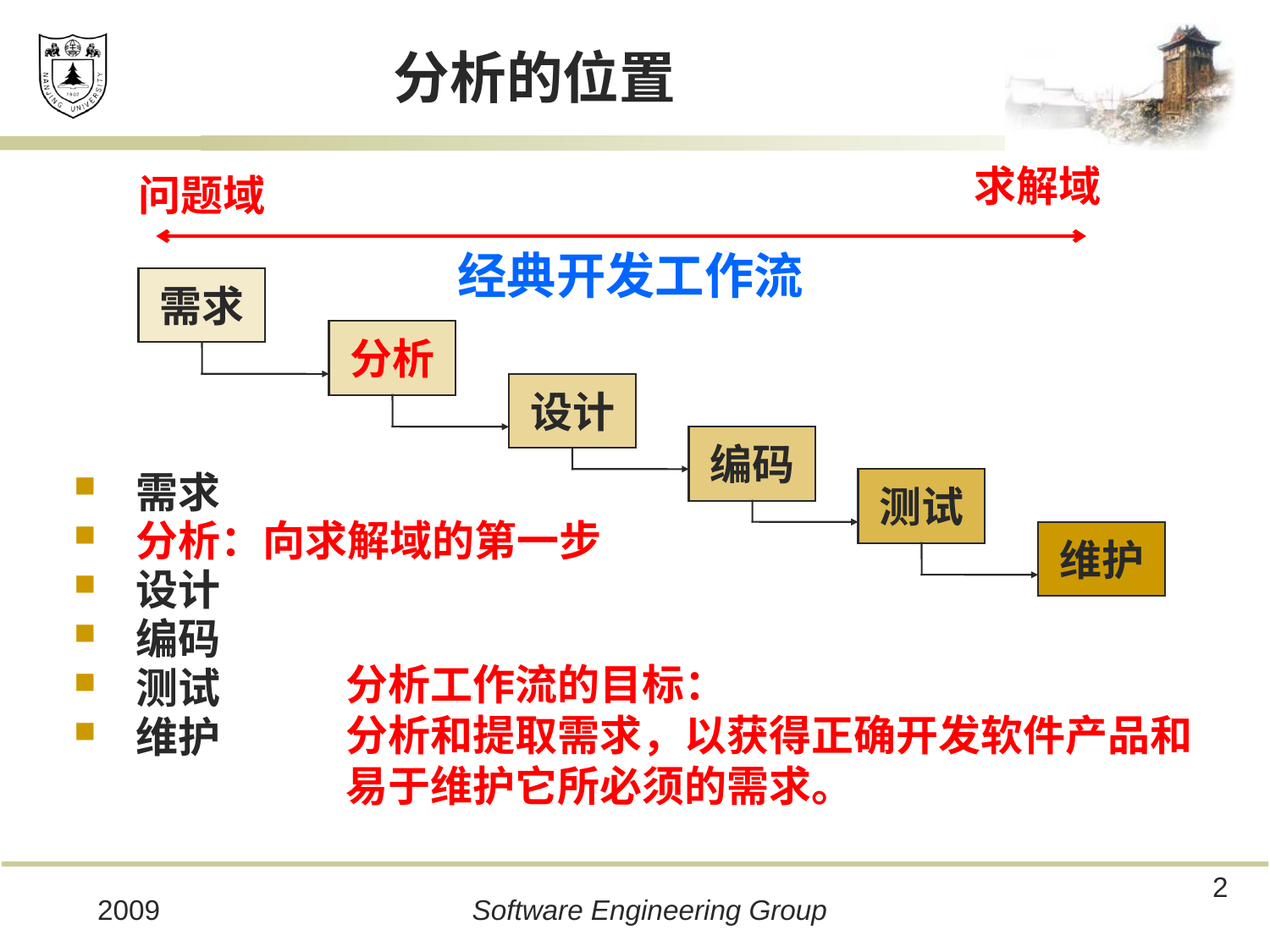

# 分析的位置
求解域
问题域
经典开发工作流
需求
分析

设计

编码

测试

维护

需求
分析：向求解域的第一步
设计
编码
测试
维护

分析工作流的目标：
分析和提取需求，以获得正确开发软件产品和易于维护它所必须的需求。
2
2009
Software Engineering Group